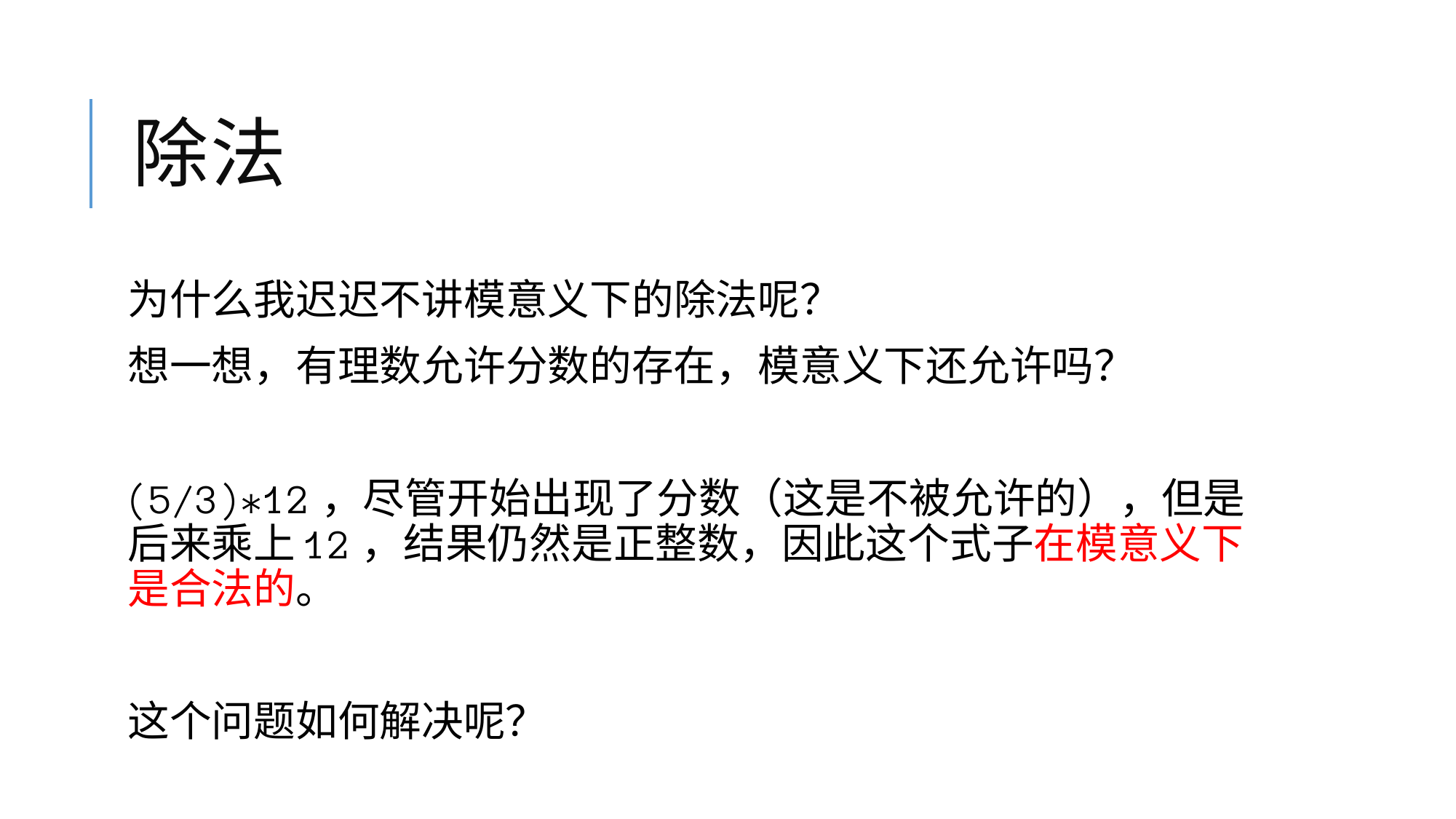

# 除法
为什么我迟迟不讲模意义下的除法呢？
想一想，有理数允许分数的存在，模意义下还允许吗？

(5/3)*12，尽管开始出现了分数（这是不被允许的），但是后来乘上12，结果仍然是正整数，因此这个式子在模意义下是合法的。

这个问题如何解决呢？